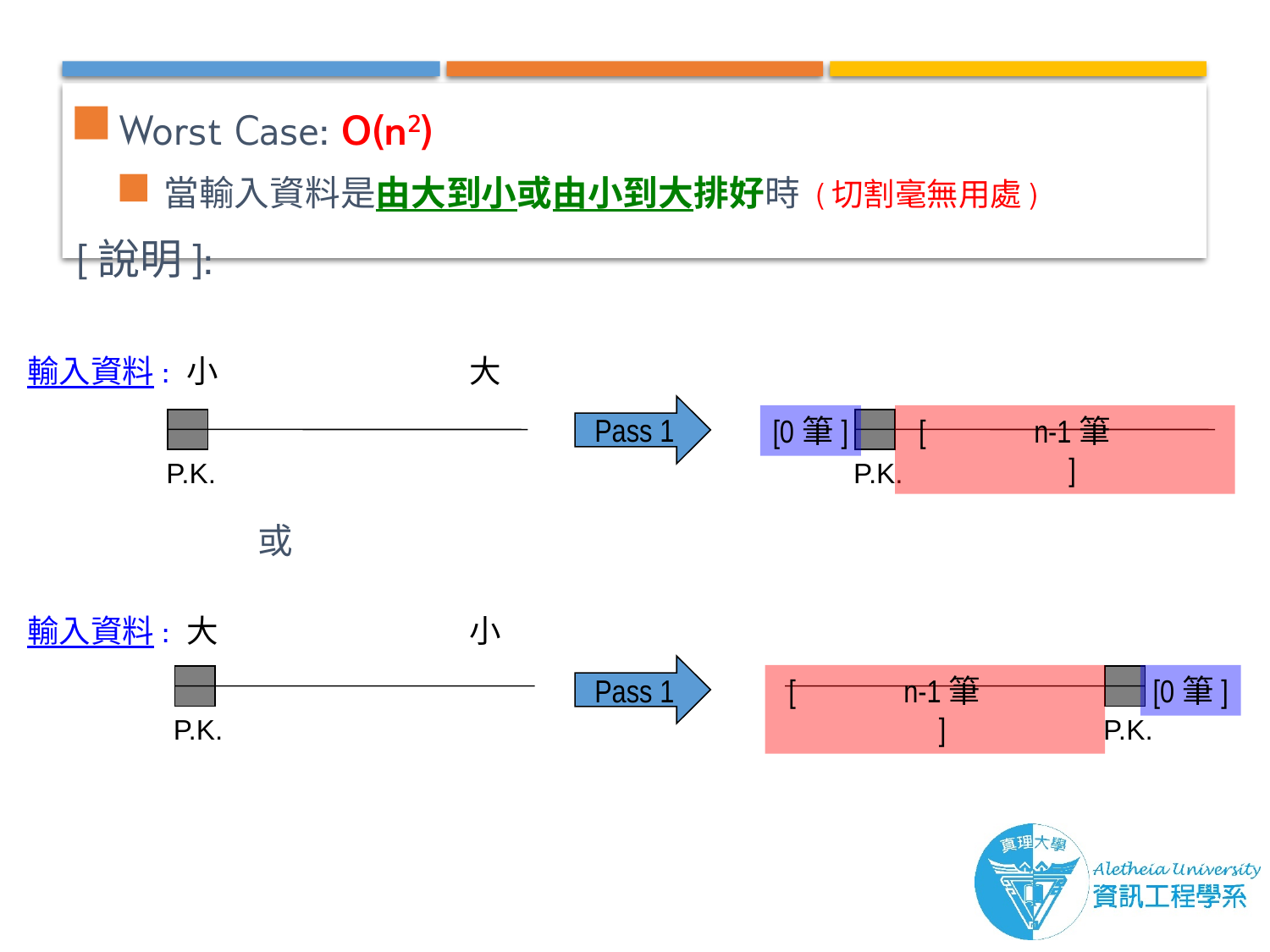

Worst Case: O(n2)
當輸入資料是由大到小或由小到大排好時 (切割毫無用處)
[說明]:

                  或
輸入資料: 小                                   大
Pass 1
[0筆]
[               n-1筆                ]

P.K.

P.K.
輸入資料: 大                                   小
Pass 1
[               n-1筆                ]
[0筆]

P.K.

P.K.